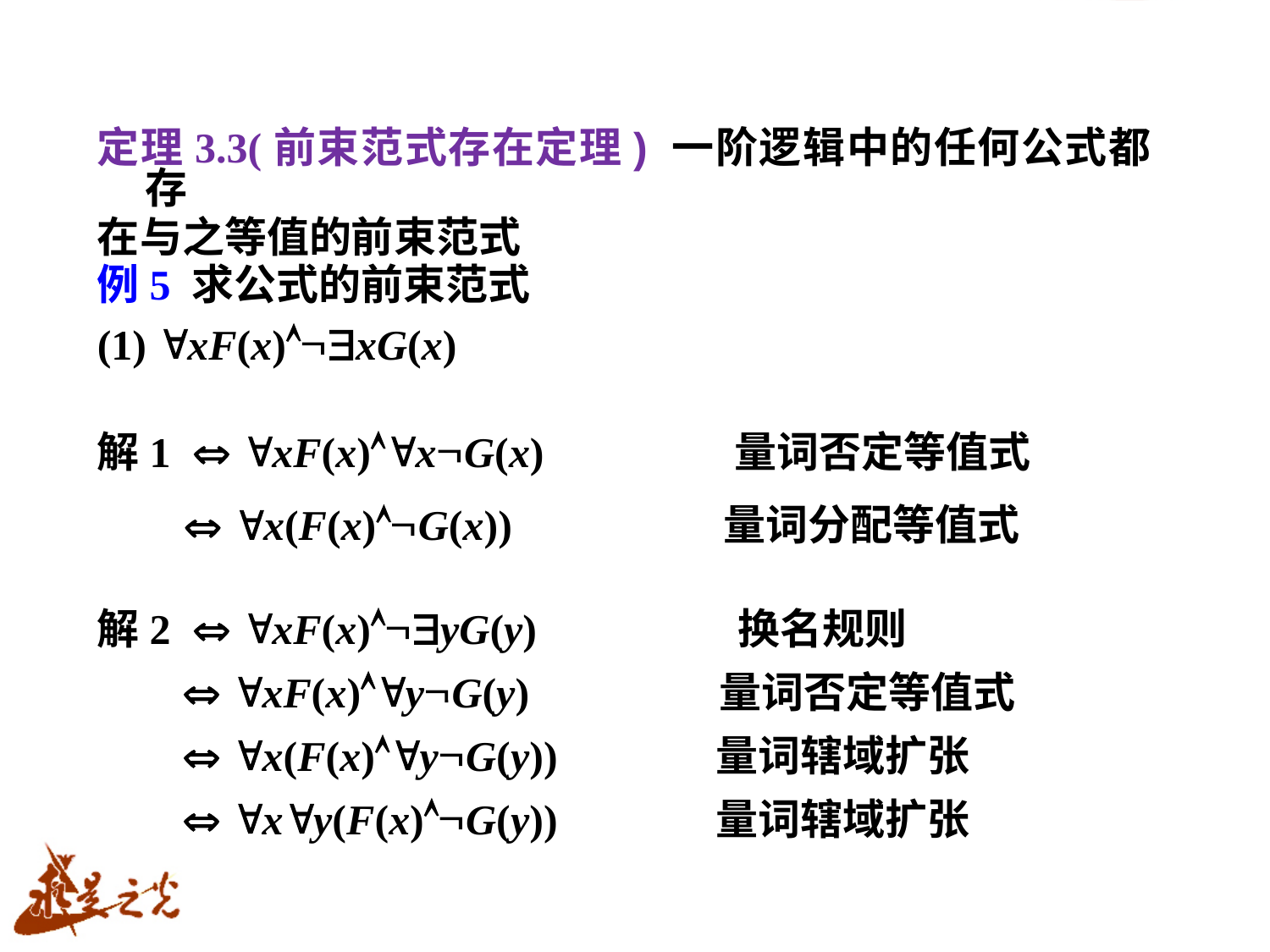

定理3.3(前束范式存在定理) 一阶逻辑中的任何公式都存
在与之等值的前束范式
例5 求公式的前束范式
(1) ∀xF(x)∧¬∃xG(x)
解1  ⇔ ∀xF(x)∧∀x¬G(x)                 量词否定等值式
⇔ ∀x(F(x)∧¬G(x))                   量词分配等值式
解2  ⇔ ∀xF(x)∧¬∃yG(y)                  换名规则
⇔ ∀xF(x)∧∀y¬G(y)                 量词否定等值式
⇔ ∀x(F(x)∧∀y¬G(y))              量词辖域扩张
⇔ ∀x∀y(F(x)∧¬G(y))              量词辖域扩张
37